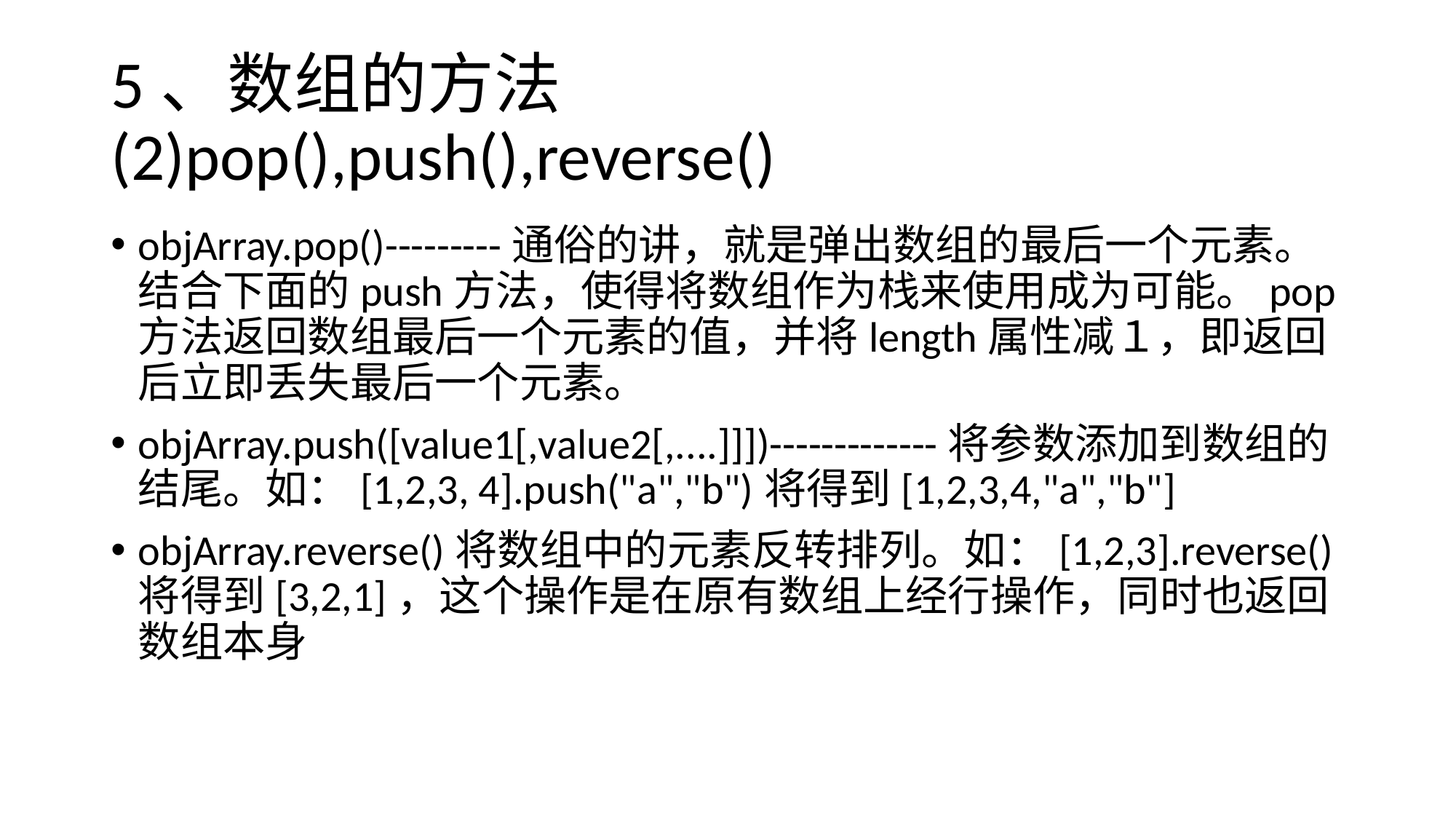

# 5、数组的方法 (2)pop(),push(),reverse()
objArray.pop()---------通俗的讲，就是弹出数组的最后一个元素。结合下面的push方法，使得将数组作为栈来使用成为可能。pop方法返回数组最后一个元素的值，并将length属性减１，即返回后立即丢失最后一个元素。
objArray.push([value1[,value2[,....]]])-------------将参数添加到数组的结尾。如：[1,2,3, 4].push("a","b")将得到[1,2,3,4,"a","b"]
objArray.reverse()将数组中的元素反转排列。如：[1,2,3].reverse()将得到[3,2,1]，这个操作是在原有数组上经行操作，同时也返回数组本身